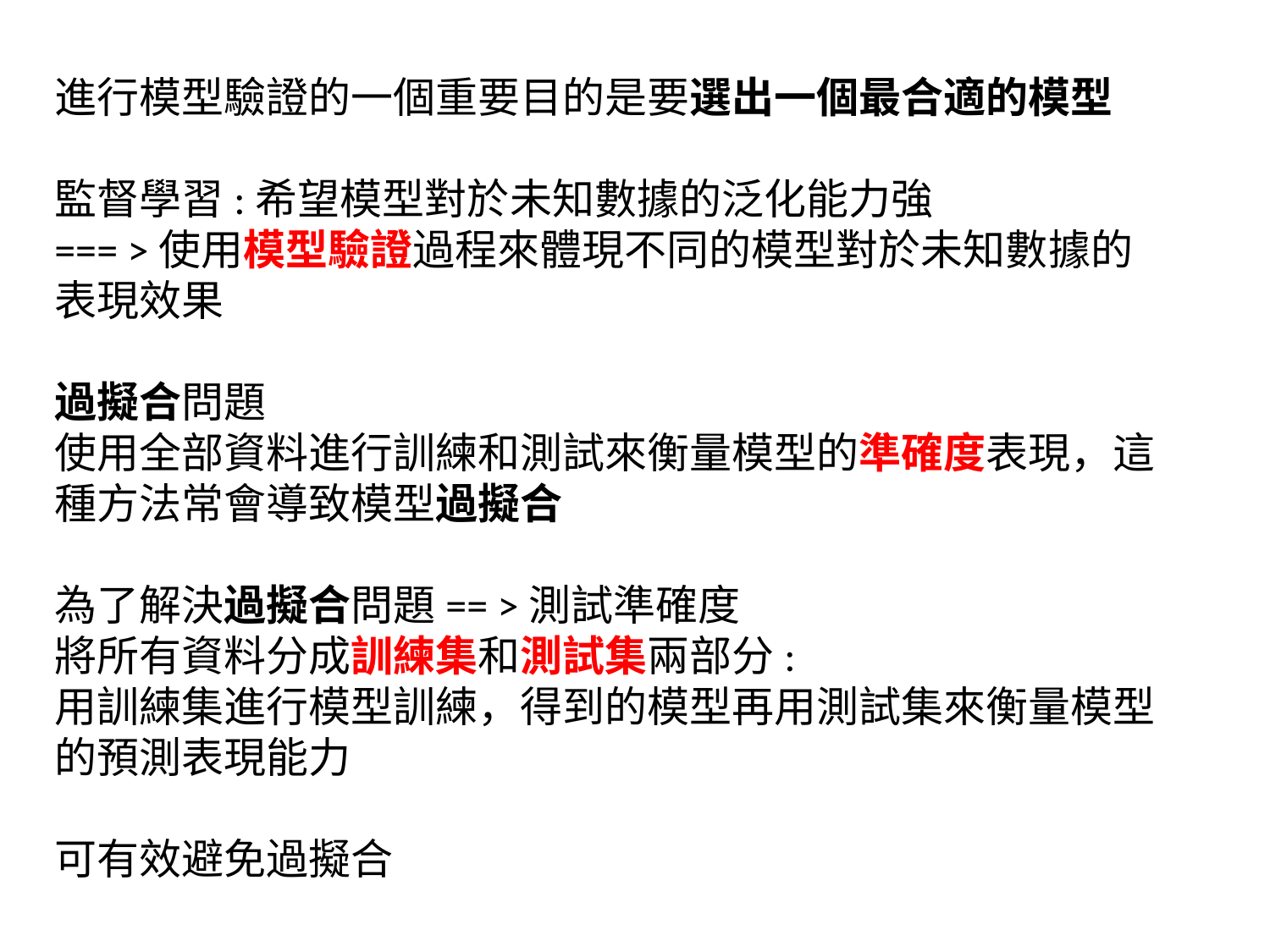

進行模型驗證的一個重要目的是要選出一個最合適的模型

監督學習:希望模型對於未知數據的泛化能力強
=== >使用模型驗證過程來體現不同的模型對於未知數據的表現效果

過擬合問題
使用全部資料進行訓練和測試來衡量模型的準確度表現，這種方法常會導致模型過擬合

為了解決過擬合問題== >測試準確度
將所有資料分成訓練集和測試集兩部分:
用訓練集進行模型訓練，得到的模型再用測試集來衡量模型的預測表現能力

可有效避免過擬合